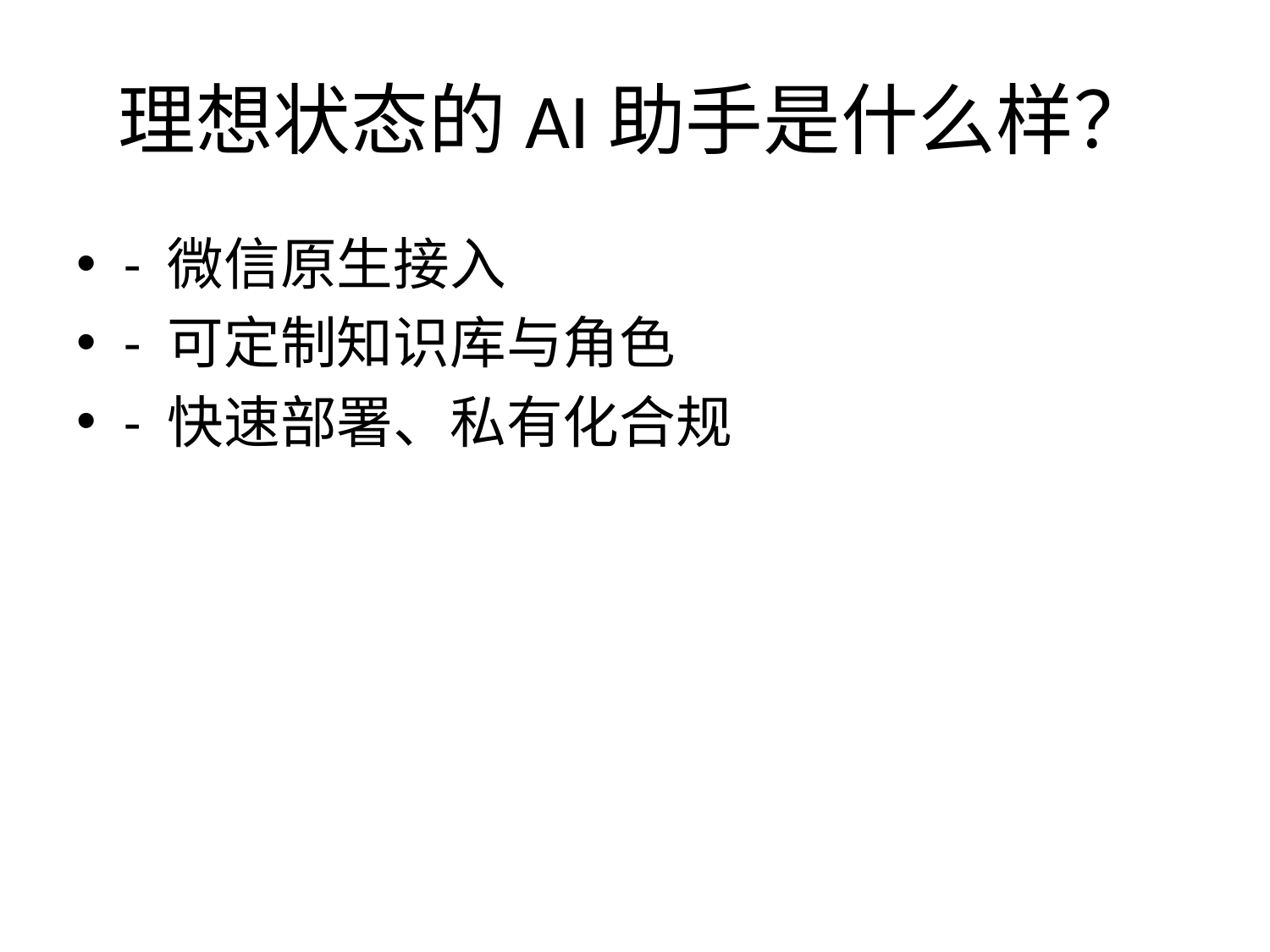

# 理想状态的AI助手是什么样？
- 微信原生接入
- 可定制知识库与角色
- 快速部署、私有化合规